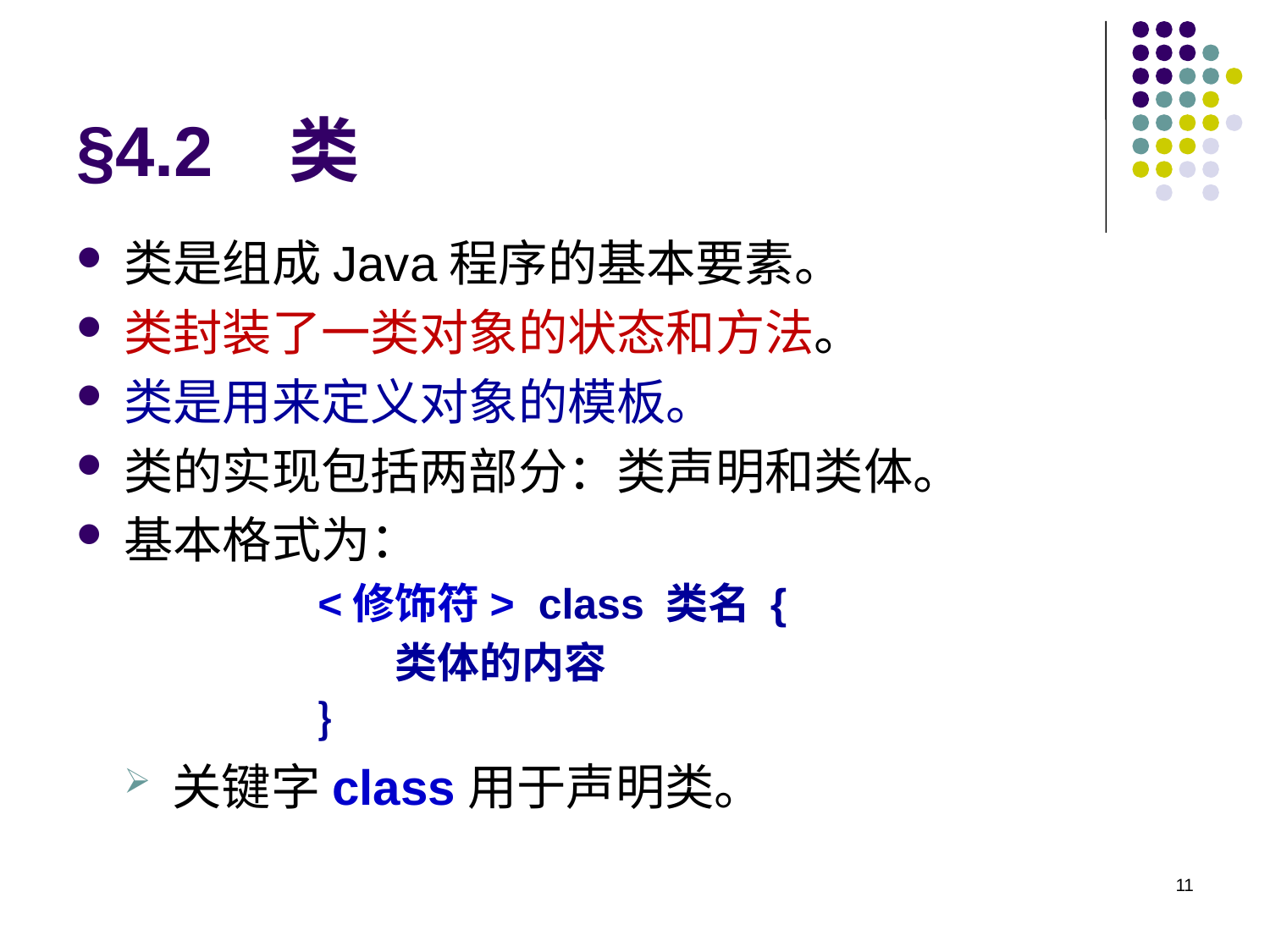

# §4.2   类
类是组成Java程序的基本要素。
类封装了一类对象的状态和方法。
类是用来定义对象的模板。
类的实现包括两部分：类声明和类体。
基本格式为：
<修饰符>  class 类名 {
       类体的内容
｝
关键字class用于声明类。

11